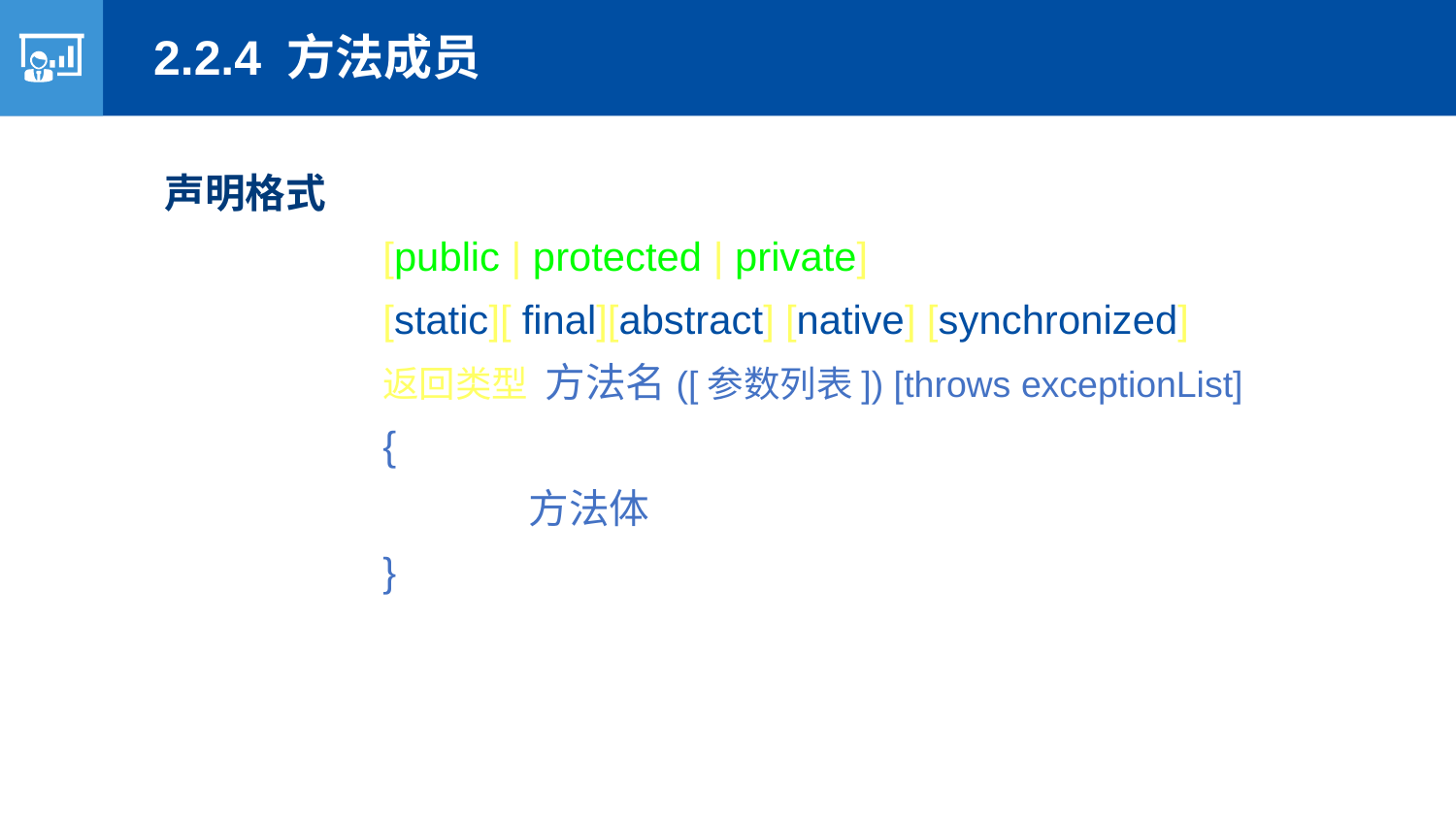

2.2.4 方法成员
声明格式
		[public | protected | private]
		[static][ final][abstract] [native] [synchronized]
		返回类型  方法名([参数列表]) [throws exceptionList]
		{
			方法体
		}